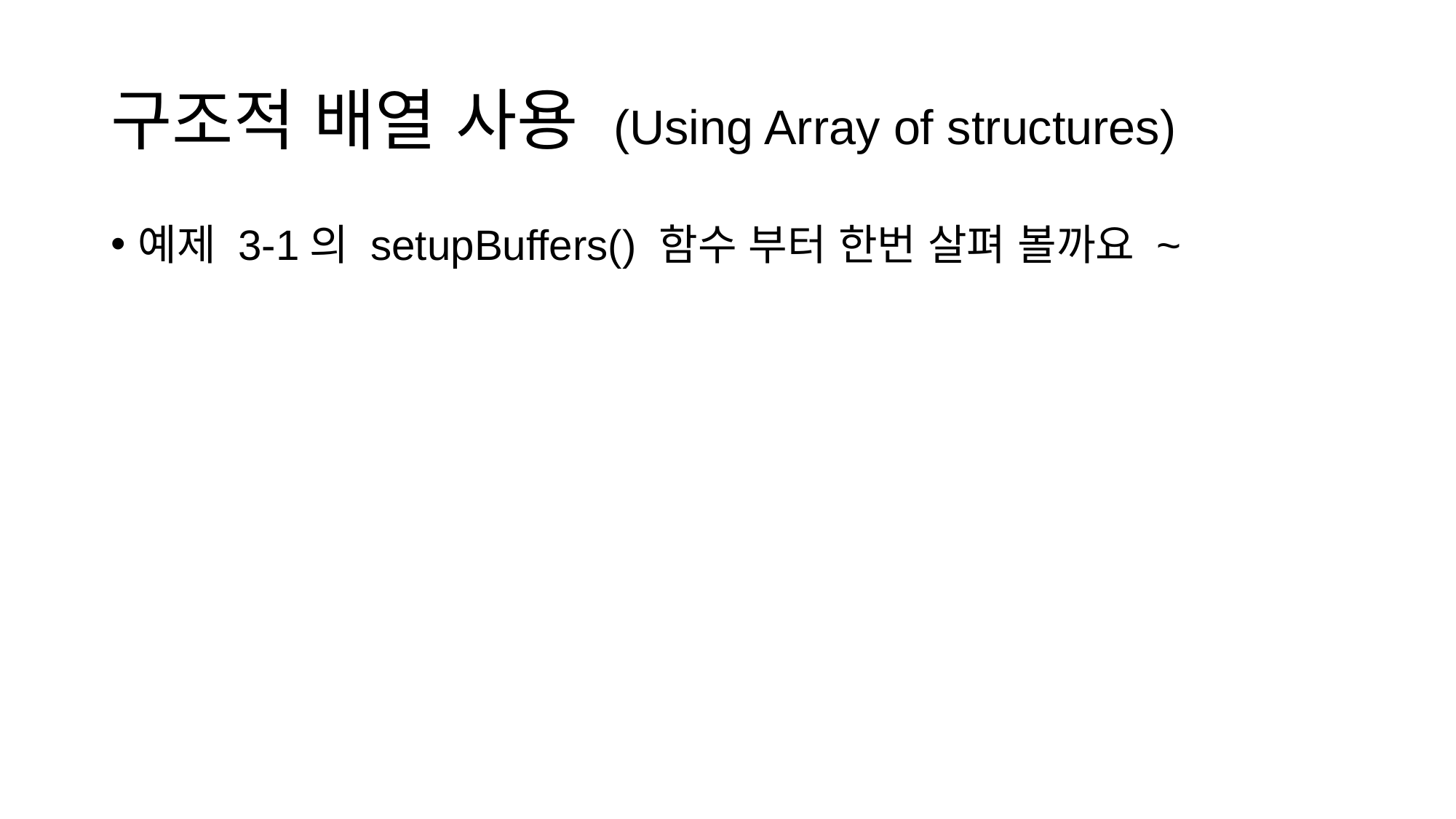

# 구조적 배열 사용 (Using Array of structures)
예제 3-1의 setupBuffers() 함수 부터 한번 살펴 볼까요 ~